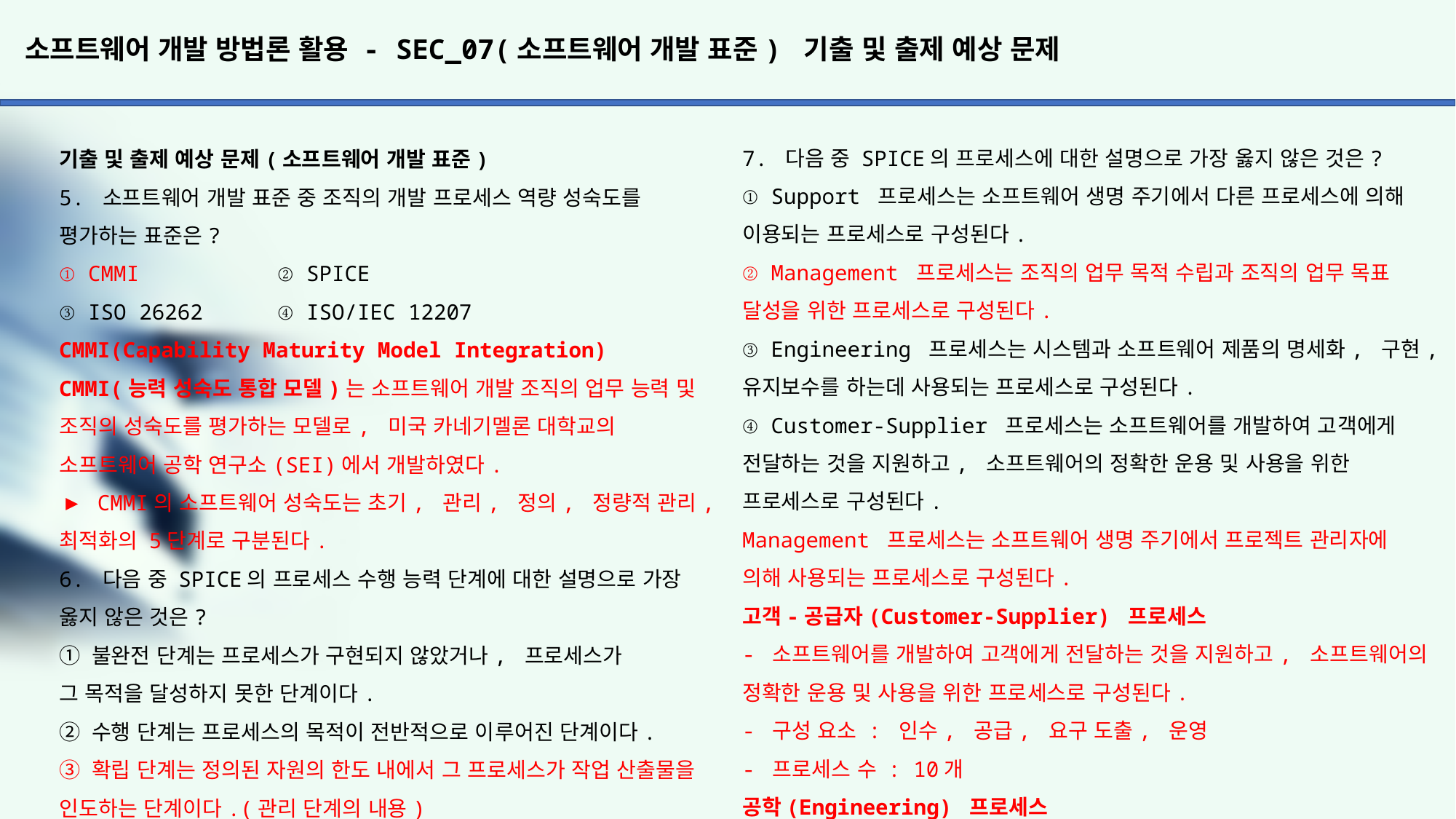

# 소프트웨어 개발 방법론 활용 - SEC_07(소프트웨어 개발 표준) 기출 및 출제 예상 문제
7. 다음 중 SPICE의 프로세스에 대한 설명으로 가장 옳지 않은 것은?
① Support 프로세스는 소프트웨어 생명 주기에서 다른 프로세스에 의해 이용되는 프로세스로 구성된다.
② Management 프로세스는 조직의 업무 목적 수립과 조직의 업무 목표 달성을 위한 프로세스로 구성된다.
③ Engineering 프로세스는 시스템과 소프트웨어 제품의 명세화, 구현, 유지보수를 하는데 사용되는 프로세스로 구성된다.
④ Customer-Supplier 프로세스는 소프트웨어를 개발하여 고객에게 전달하는 것을 지원하고, 소프트웨어의 정확한 운용 및 사용을 위한 프로세스로 구성된다.
Management 프로세스는 소프트웨어 생명 주기에서 프로젝트 관리자에
의해 사용되는 프로세스로 구성된다.
고객-공급자(Customer-Supplier) 프로세스
- 소프트웨어를 개발하여 고객에게 전달하는 것을 지원하고, 소프트웨어의 정확한 운용 및 사용을 위한 프로세스로 구성된다.
- 구성 요소 : 인수, 공급, 요구 도출, 운영
- 프로세스 수 : 10개
공학(Engineering) 프로세스
- 시스템과 소프트웨어 제품의 명세화, 구현, 유지보수를 하는데 사용되는 프로세스로 구성된다.
- 구성 요소 : 개발, 소프트웨어 유지보수
- 프로세스 수 : 9개
지원(Support) 프로세스
- 소프트웨어 생명 주기에서 다른 프로세스에 의해 이용되는 프로세스
로 구성된다.
- 구성 요소 : 문서화, 형상, 품질 보증, 검증, 확인, 리뷰, 감사, 품질 문제 해결
- 프로세스 수 : 8개
관리(Management) 프로세스
- 소프트웨어 생명 주기에서 프로젝트 관리자에 의해 사용되는 프로세스로 구성된다.
- 구성 요소 : 관리, 프로젝트 관리, 품질 및 위험 관리
- 프로세스 수 : 4개
조직(Organization) 프로세스
- 조직의 업무 목적 수립과 조직의 업무 목표 달성을 위한 프로세스로 구성된다.
- 구성 요소 : 조직 배치, 개선 활동 프로세스, 인력 관리, 기반 관리, 측정 도구, 재사용
- 프로세스의 수 : 9개
8. 다음 중 CMMI의 소프트웨어 프로세스 성숙도에 대한 설명으로 옳지 않은 것은?
① 초기 단계에서는 작업자의 능력에 따라 성공 여부가 결정된다.
② 관리 단계에서는 조직의 표준 프로세스를 활용하여 업무를 수행한다.
(정의 단계)
③ 정량적 관리 단계에서는 프로젝트를 정량적으로 관리 및 통제한다.
④ 최적화 단계에서는 프로세스 역량 향상을 위해 지속적으로 프로세스 를 개선한다.
관리 단계에서는 특정한 프로세스 내의 프로세스를 정의 및 수행한다.
기출 및 출제 예상 문제(소프트웨어 개발 표준)
5. 소프트웨어 개발 표준 중 조직의 개발 프로세스 역량 성숙도를
평가하는 표준은?
① CMMI		② SPICE
③ ISO 26262	④ ISO/IEC 12207
CMMI(Capability Maturity Model Integration)
CMMI(능력 성숙도 통합 모델)는 소프트웨어 개발 조직의 업무 능력 및 조직의 성숙도를 평가하는 모델로, 미국 카네기멜론 대학교의 소프트웨어 공학 연구소(SEI)에서 개발하였다.
▶ CMMI의 소프트웨어 성숙도는 초기, 관리, 정의, 정량적 관리,
최적화의 5단계로 구분된다.
6. 다음 중 SPICE의 프로세스 수행 능력 단계에 대한 설명으로 가장 옳지 않은 것은?
① 불완전 단계는 프로세스가 구현되지 않았거나, 프로세스가
그 목적을 달성하지 못한 단계이다.
② 수행 단계는 프로세스의 목적이 전반적으로 이루어진 단계이다.
③ 확립 단계는 정의된 자원의 한도 내에서 그 프로세스가 작업 산출물을 인도하는 단계이다.(관리 단계의 내용)
④ 최적화 단계는 프로세스 수행을 최적화하고, 지속적으로 업무 목적을 만족시키는 단계이다.
확립 단계는 소프트웨어 공학 원칙에 기반하여 정의된 프로세스가 수행되는 단계이다.